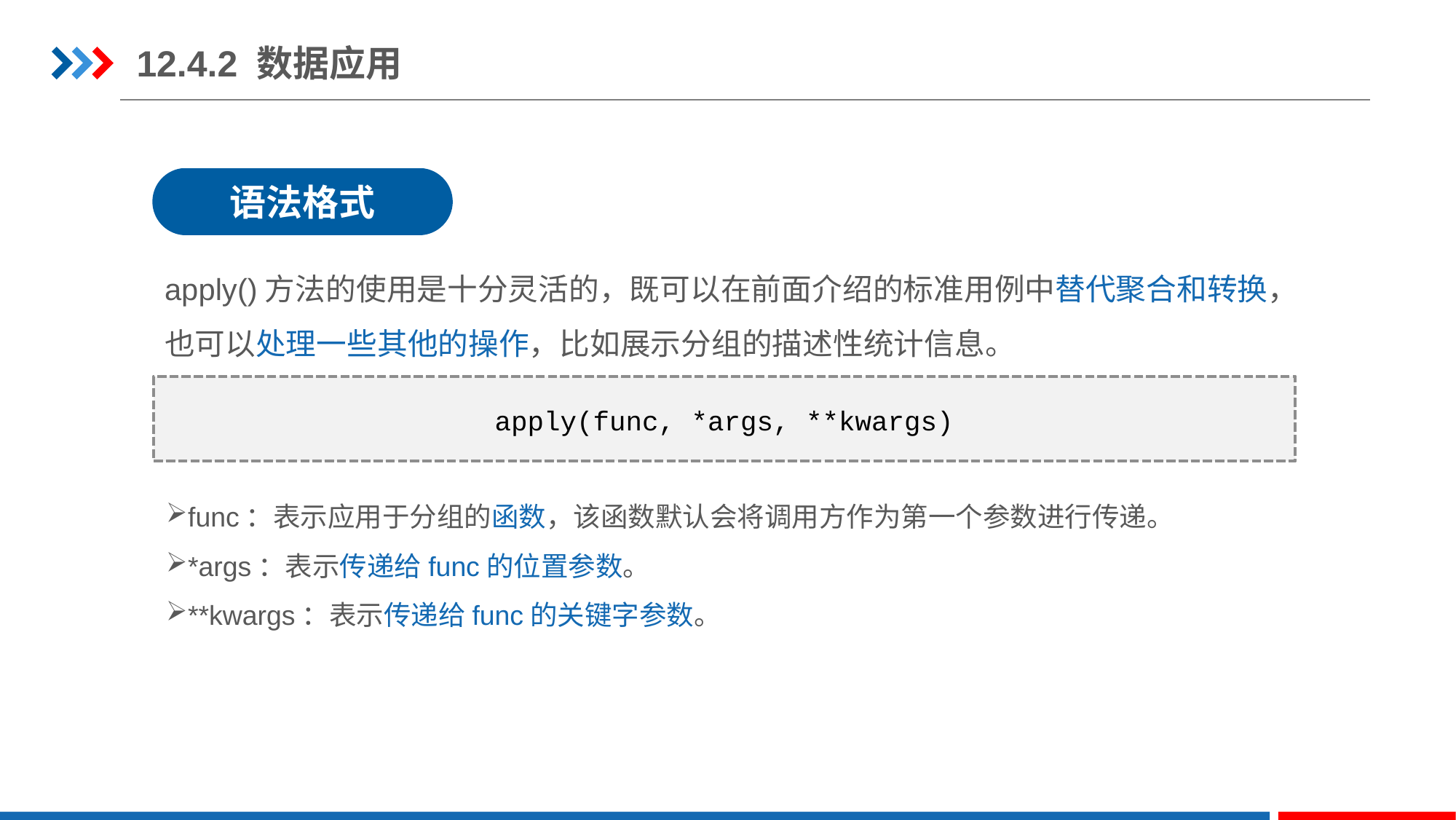

12.4.2 数据应用
语法格式
apply()方法的使用是十分灵活的，既可以在前面介绍的标准用例中替代聚合和转换，也可以处理一些其他的操作，比如展示分组的描述性统计信息。

apply(func, *args, **kwargs)
func：表示应用于分组的函数，该函数默认会将调用方作为第一个参数进行传递。
*args：表示传递给func的位置参数。
**kwargs：表示传递给func的关键字参数。